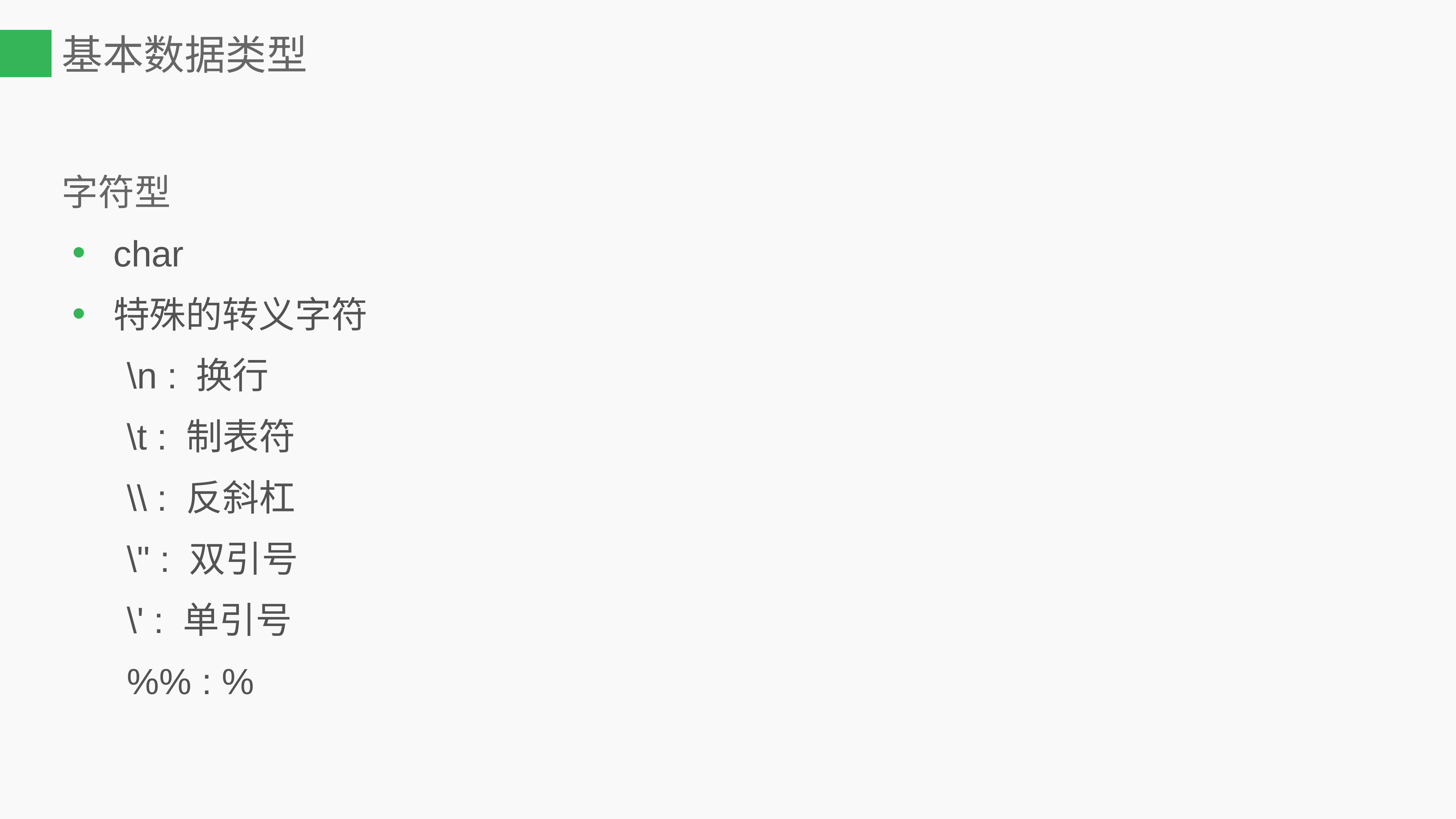

# 基本数据类型
字符型
char
特殊的转义字符
	\n : 换行
	\t : 制表符
	\\ : 反斜杠
	\" : 双引号
	\' : 单引号
	%% : %